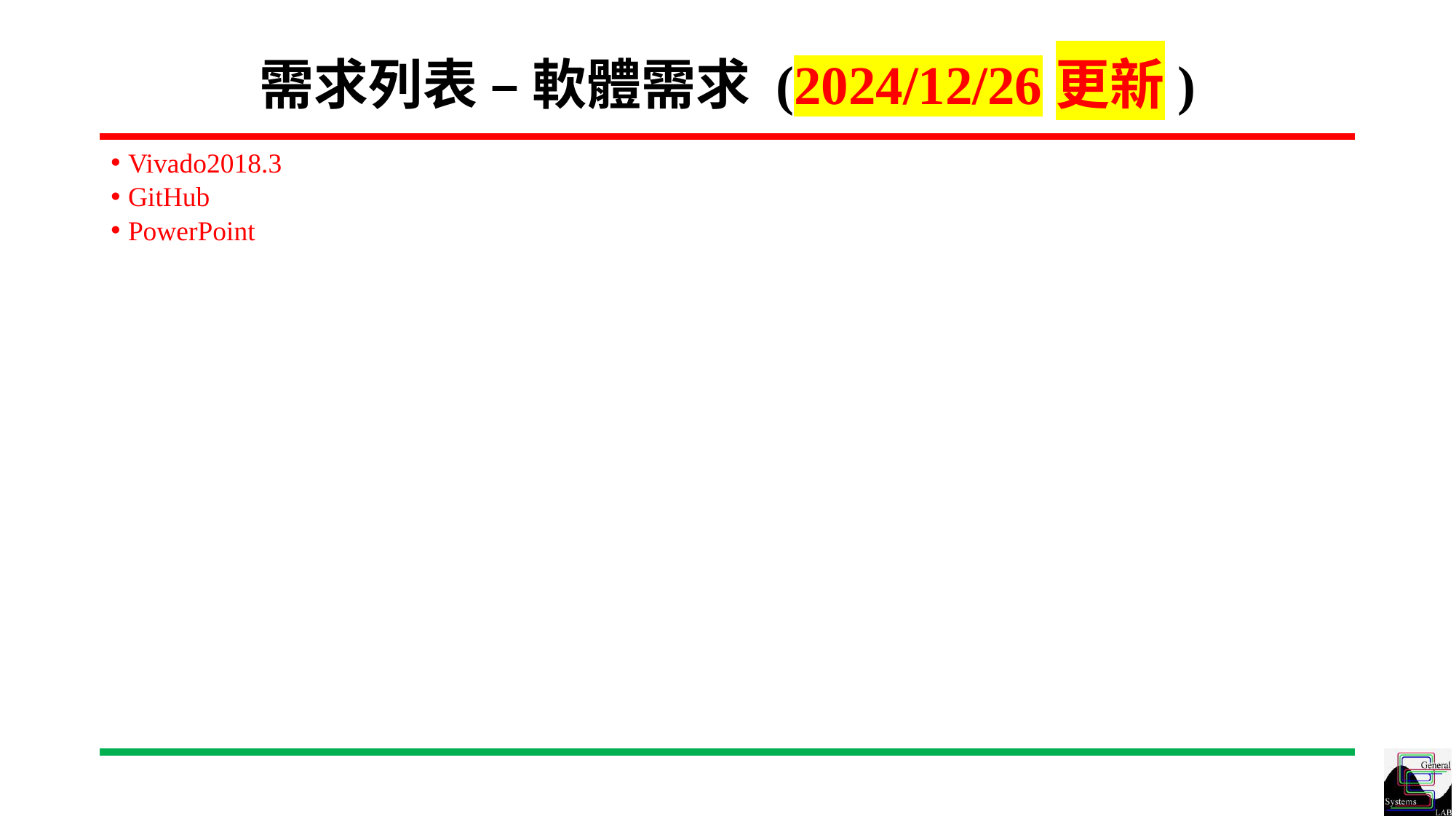

# 需求列表 – 軟體需求 (2024/12/26更新)
Vivado2018.3
GitHub
PowerPoint